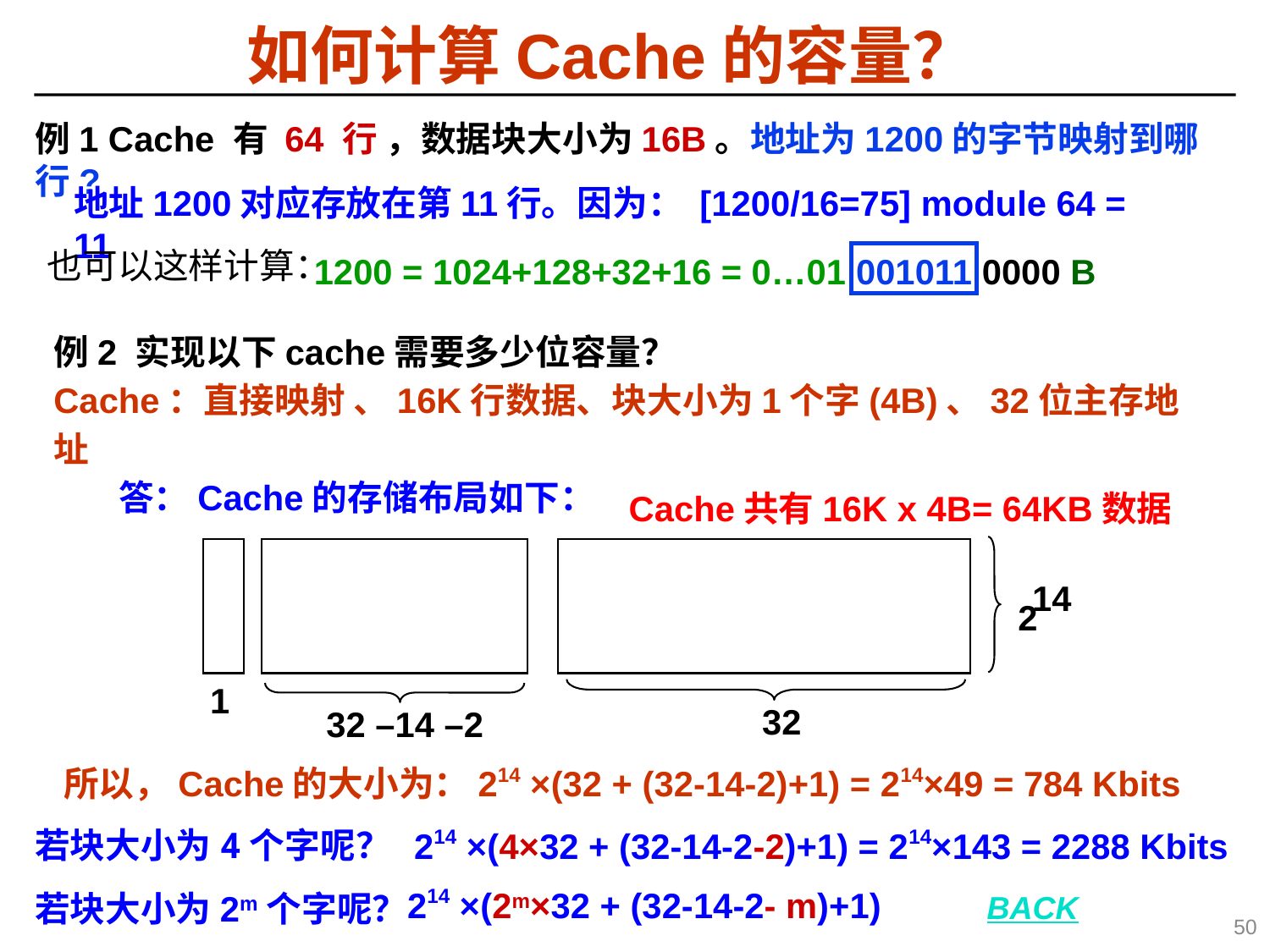

如何计算Cache的容量？
例1 Cache 有 64 行 ，数据块大小为16B。地址为1200的字节映射到哪行?
地址1200对应存放在第11行。因为： [1200/16=75] module 64 = 11
也可以这样计算：

1200 = 1024+128+32+16 = 0…01 001011 0000 B
例2 实现以下cache需要多少位容量？
Cache：直接映射 、16K行数据、块大小为1个字(4B)、32位主存地址
       答：Cache的存储布局如下：
Cache共有16K x 4B= 64KB数据

14
2

1
32
32 –14 –2
所以，Cache的大小为：214 ×(32 + (32-14-2)+1) = 214×49 = 784 Kbits
214 ×(4×32 + (32-14-2-2)+1) = 214×143 = 2288 Kbits
若块大小为4个字呢？
214 ×(2m×32 + (32-14-2- m)+1)
若块大小为2m个字呢？
BACK
50